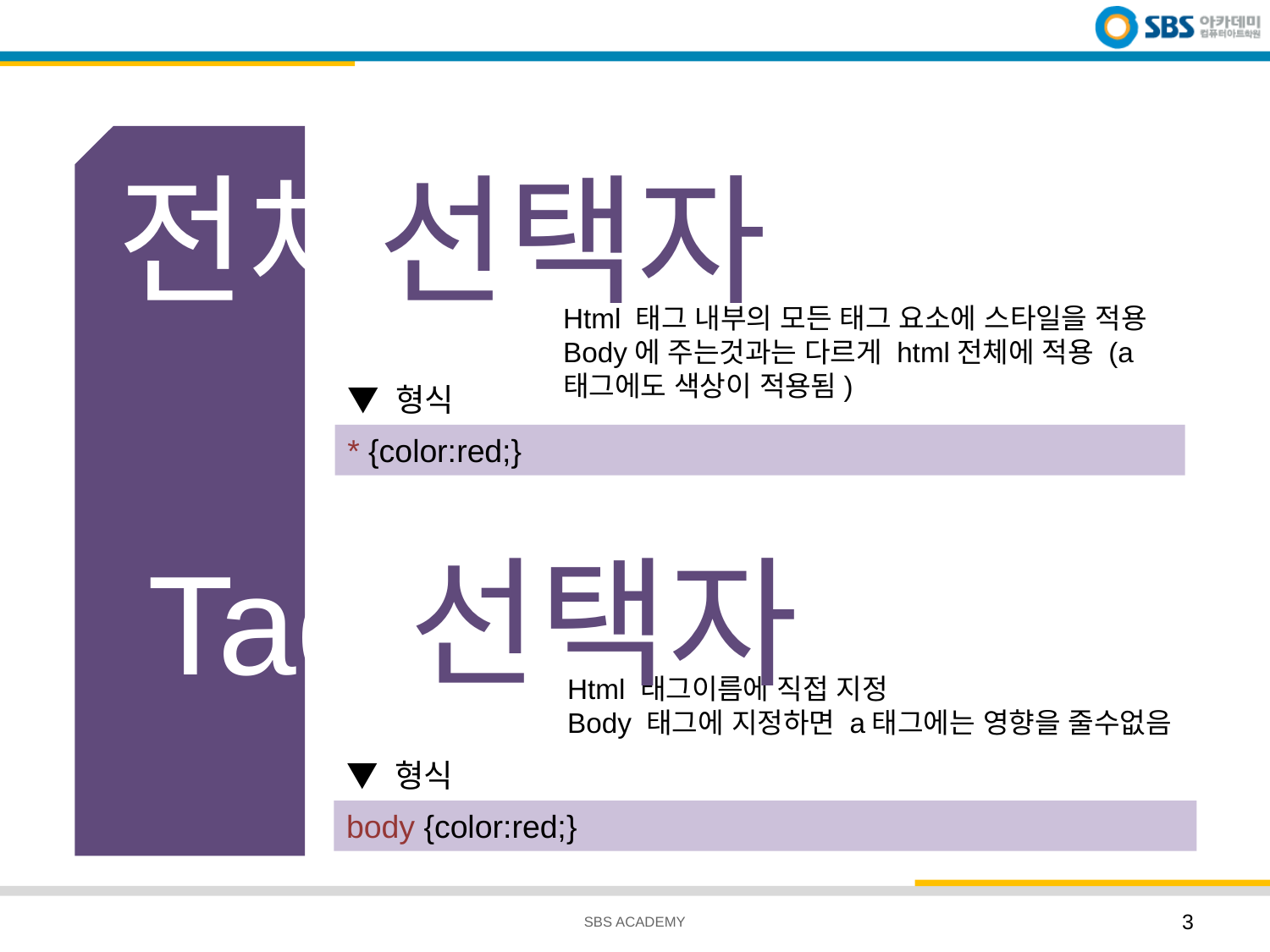

# 전체선택자
Html 태그 내부의 모든 태그 요소에 스타일을 적용
Body에 주는것과는 다르게 html전체에 적용 (a태그에도 색상이 적용됨)
▼ 형식
* {color:red;}
Tag선택자
Html 태그이름에 직접 지정
Body 태그에 지정하면 a태그에는 영향을 줄수없음
▼ 형식
body {color:red;}
SBS ACADEMY
3